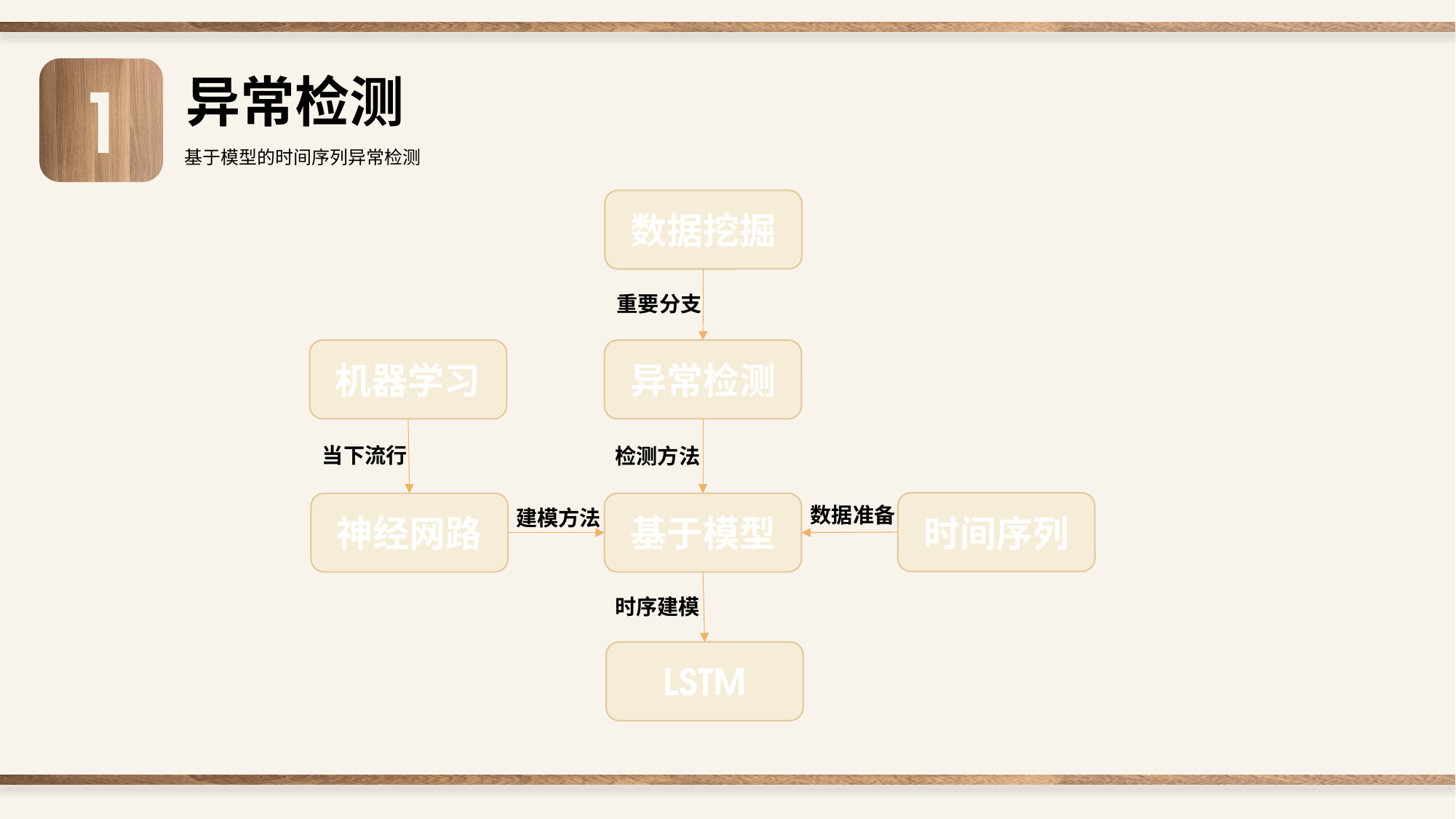

1
异常检测
基于模型的时间序列异常检测
数据挖掘
重要分支
机器学习
异常检测
当下流行
检测方法
时间序列
基于模型
神经网路
数据准备
建模方法
时序建模
LSTM